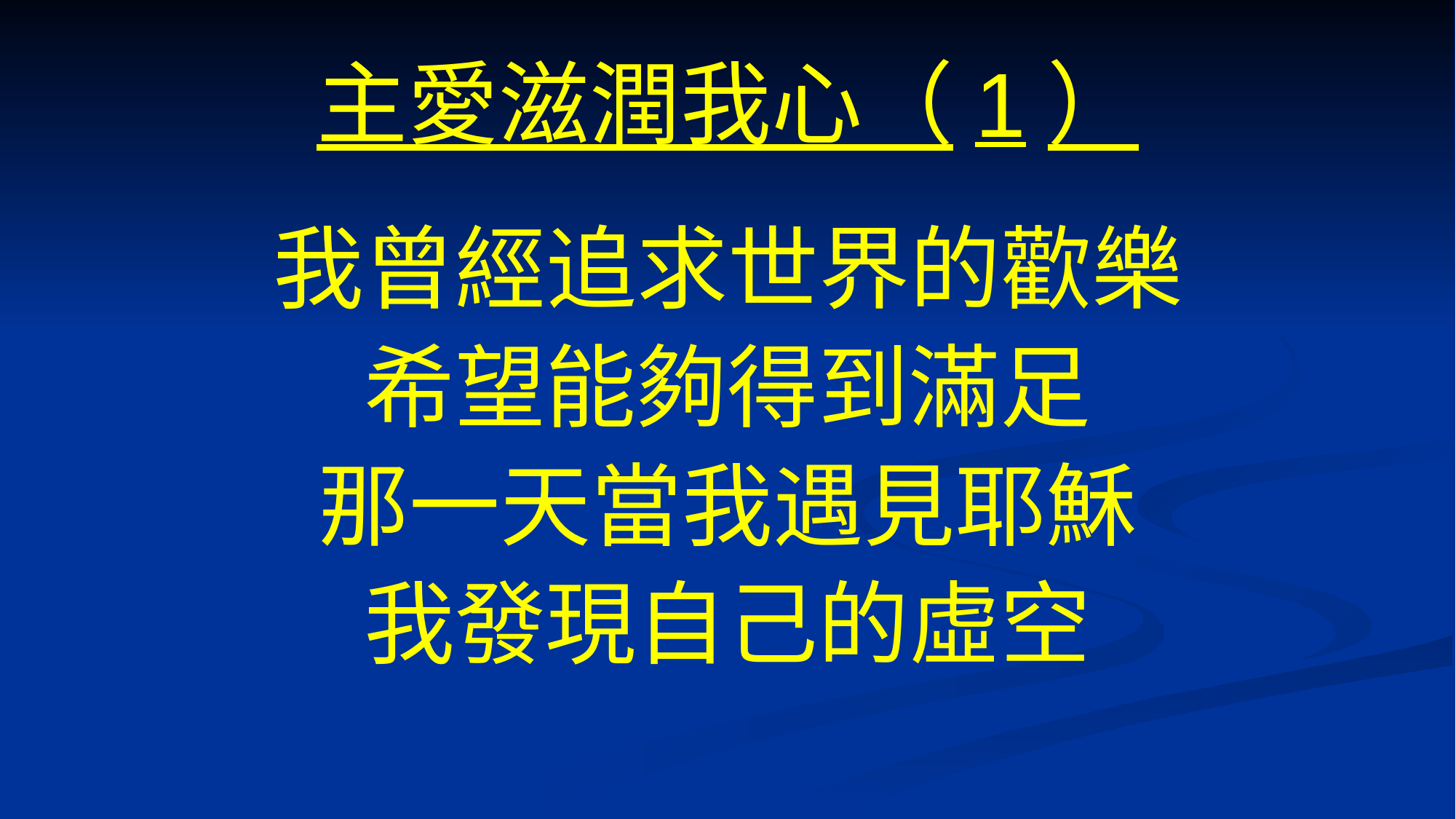

# 主愛滋潤我心（1）
我曾經追求世界的歡樂
希望能夠得到滿足
那一天當我遇見耶穌
我發現自己的虛空